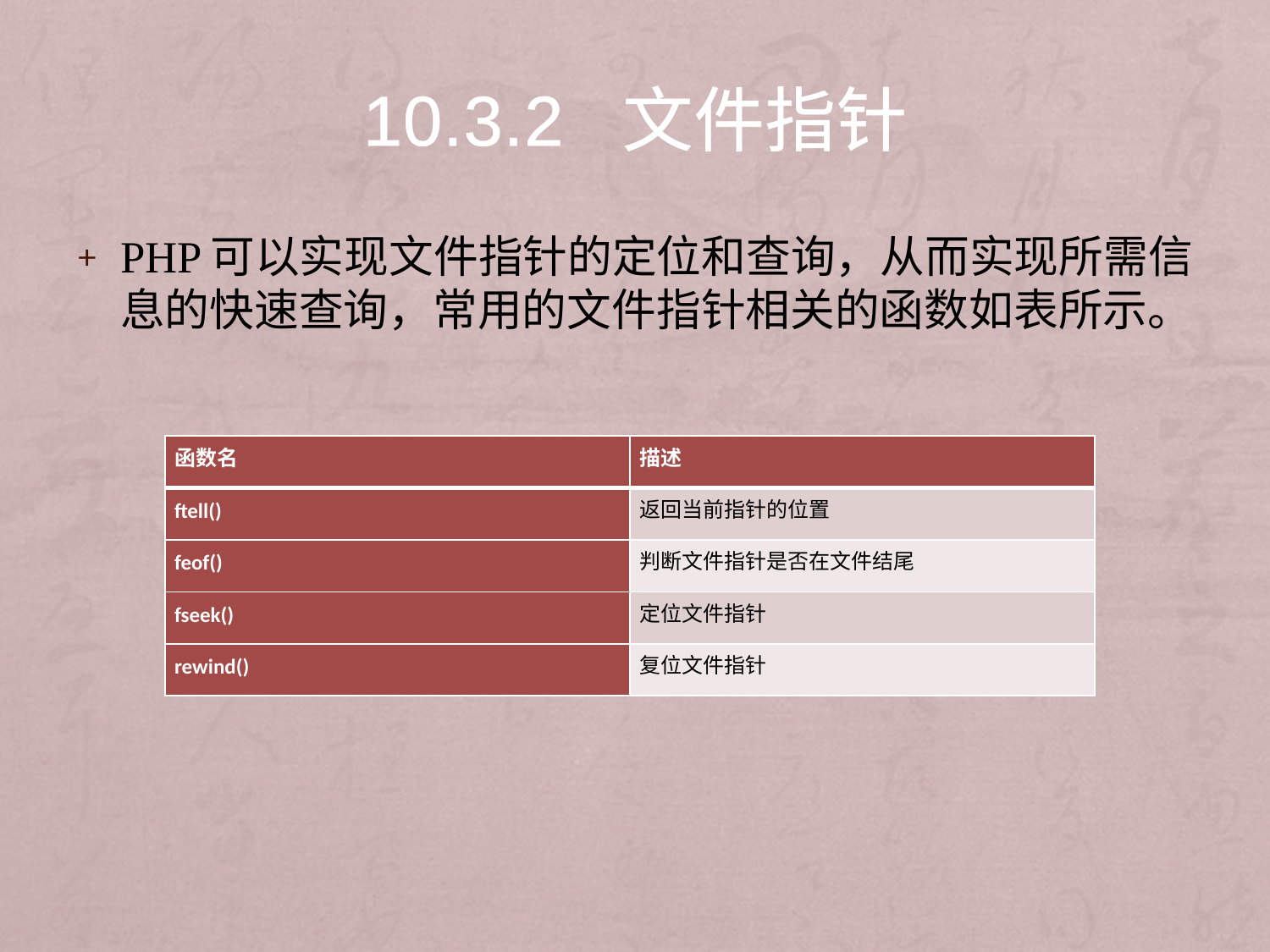

# 10.3.2  文件指针
PHP可以实现文件指针的定位和查询，从而实现所需信息的快速查询，常用的文件指针相关的函数如表所示。
| 函数名 | 描述 |
| --- | --- |
| ftell() | 返回当前指针的位置 |
| feof() | 判断文件指针是否在文件结尾 |
| fseek() | 定位文件指针 |
| rewind() | 复位文件指针 |